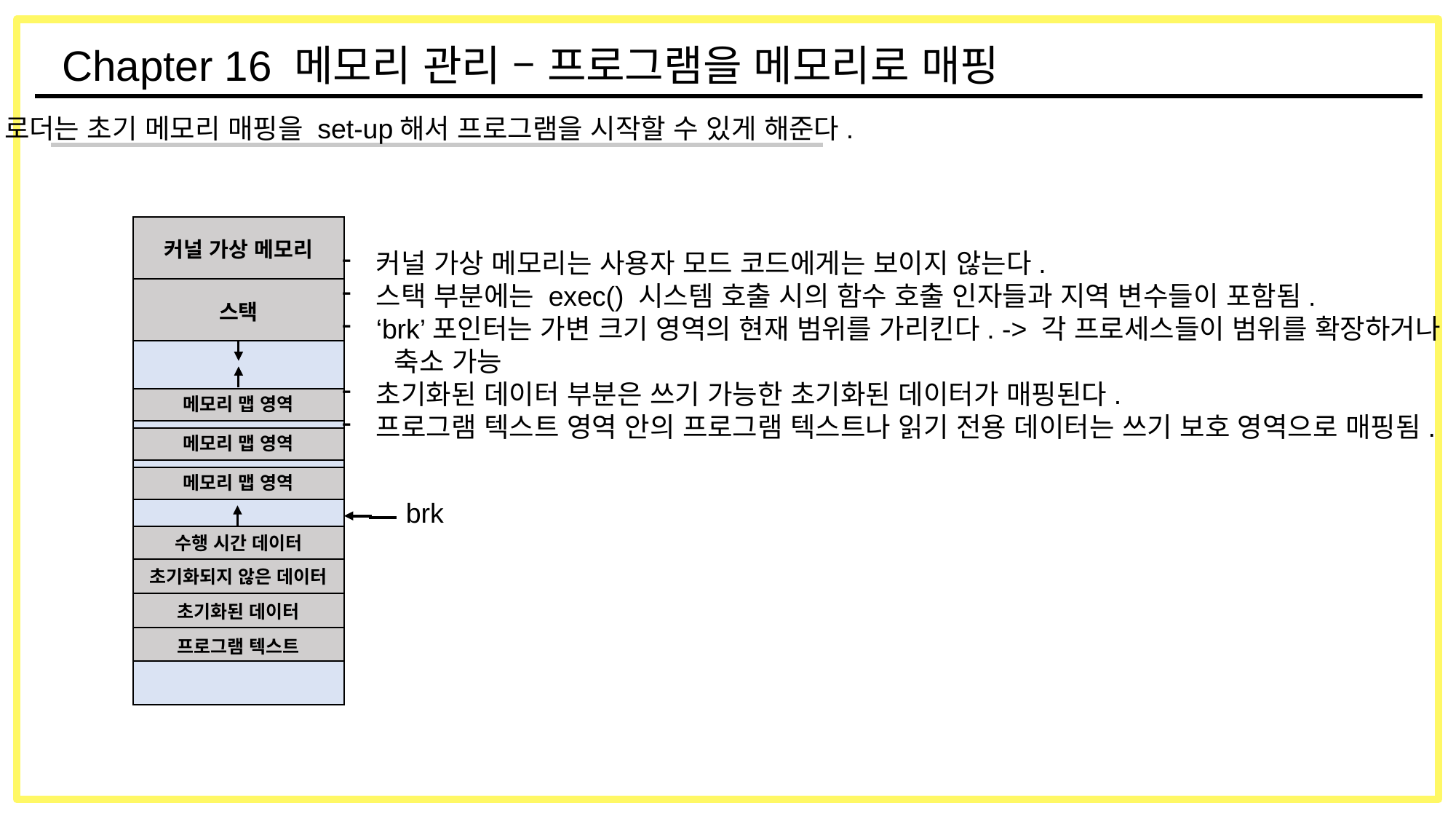

Chapter 16 메모리 관리 – 프로그램을 메모리로 매핑
로더는 초기 메모리 매핑을 set-up해서 프로그램을 시작할 수 있게 해준다.

커널 가상 메모리
커널 가상 메모리는 사용자 모드 코드에게는 보이지 않는다.
스택 부분에는 exec() 시스템 호출 시의 함수 호출 인자들과 지역 변수들이 포함됨.
‘brk’포인터는 가변 크기 영역의 현재 범위를 가리킨다. -> 각 프로세스들이 범위를 확장하거나
      축소 가능
초기화된 데이터 부분은 쓰기 가능한 초기화된 데이터가 매핑된다.
프로그램 텍스트 영역 안의 프로그램 텍스트나 읽기 전용 데이터는 쓰기 보호 영역으로 매핑됨.

스택

메모리 맵 영역

메모리 맵 영역

메모리 맵 영역

brk

수행 시간 데이터

초기화되지 않은 데이터

초기화된 데이터

프로그램 텍스트